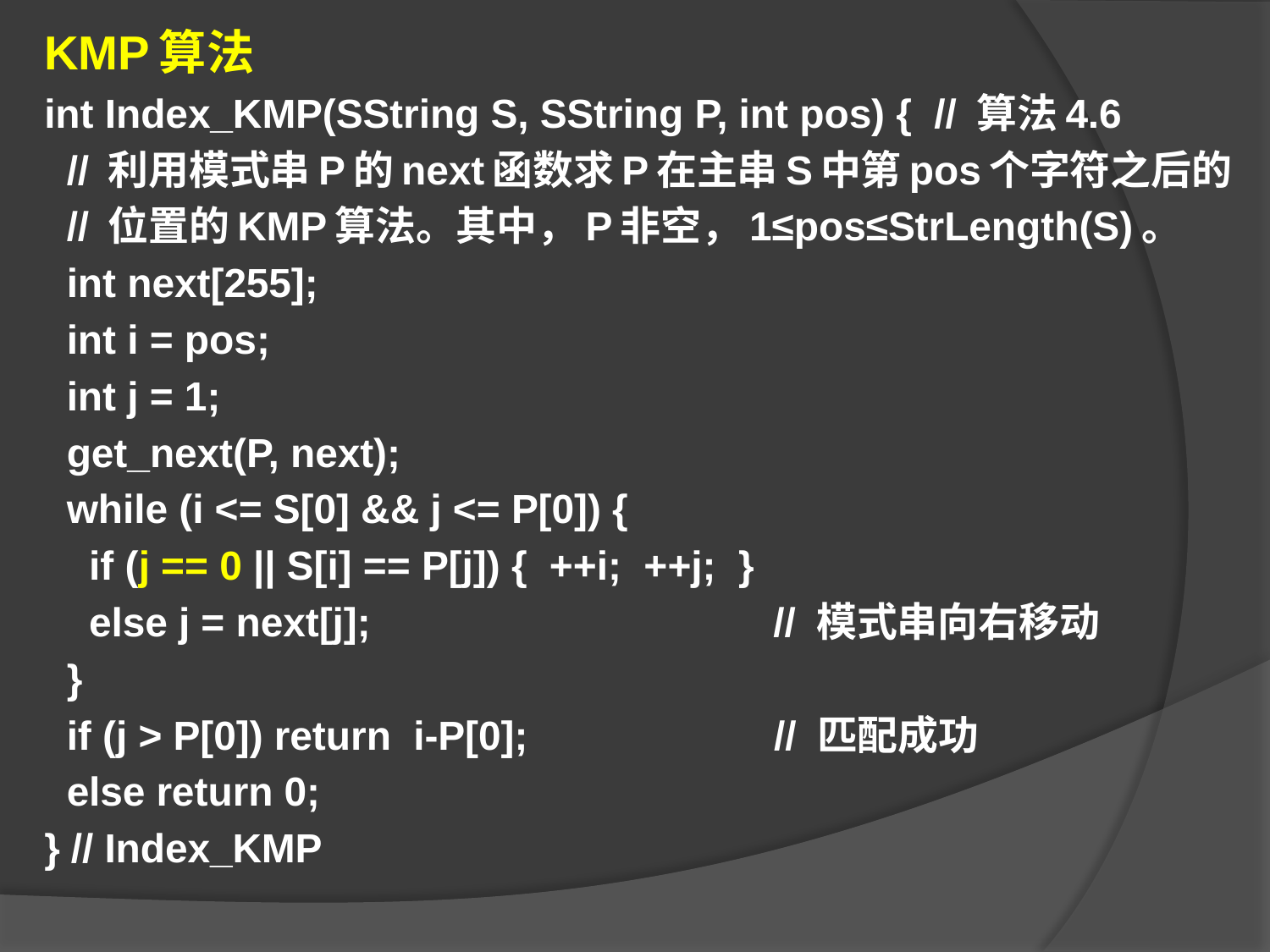

# KMP算法
int Index_KMP(SString S, SString P, int pos) {  // 算法4.6
  // 利用模式串P的next函数求P在主串S中第pos个字符之后的
  // 位置的KMP算法。其中，P非空，1≤pos≤StrLength(S)。
  int next[255];
  int i = pos;
  int j = 1;
  get_next(P, next);
  while (i <= S[0] && j <= P[0]) {
    if (j == 0 || S[i] == P[j]) {  ++i;  ++j;  }
    else j = next[j];                                    // 模式串向右移动
  }
  if (j > P[0]) return  i-P[0];                      // 匹配成功
  else return 0;
} // Index_KMP